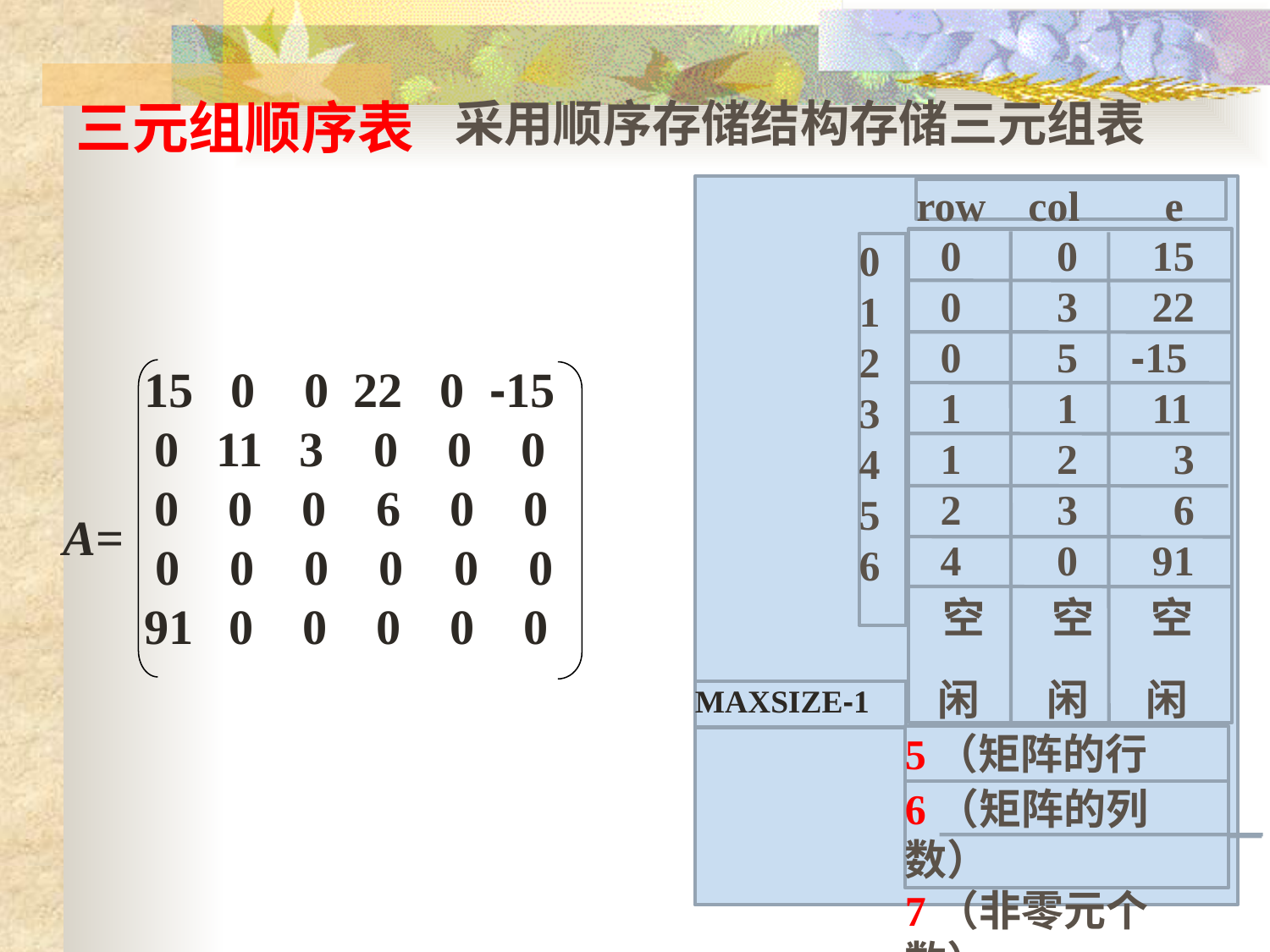

三元组顺序表
采用顺序存储结构存储三元组表

row    col        e
   0         0       15
   0         3       22
   0         5     -15
   1         1       11
   1         2         3
   2         3         6
   4         0       91
  空       空      空

  闲       闲      闲

0
1
2
3
4
5
6

MAXSIZE-1
15   0    0  22   0  -15
 0   11   3    0    0    0
 0    0    0    6    0    0
 0    0    0    0    0    0
91   0    0    0    0    0

A=
5（矩阵的行数）
6（矩阵的列数）
7（非零元个数）